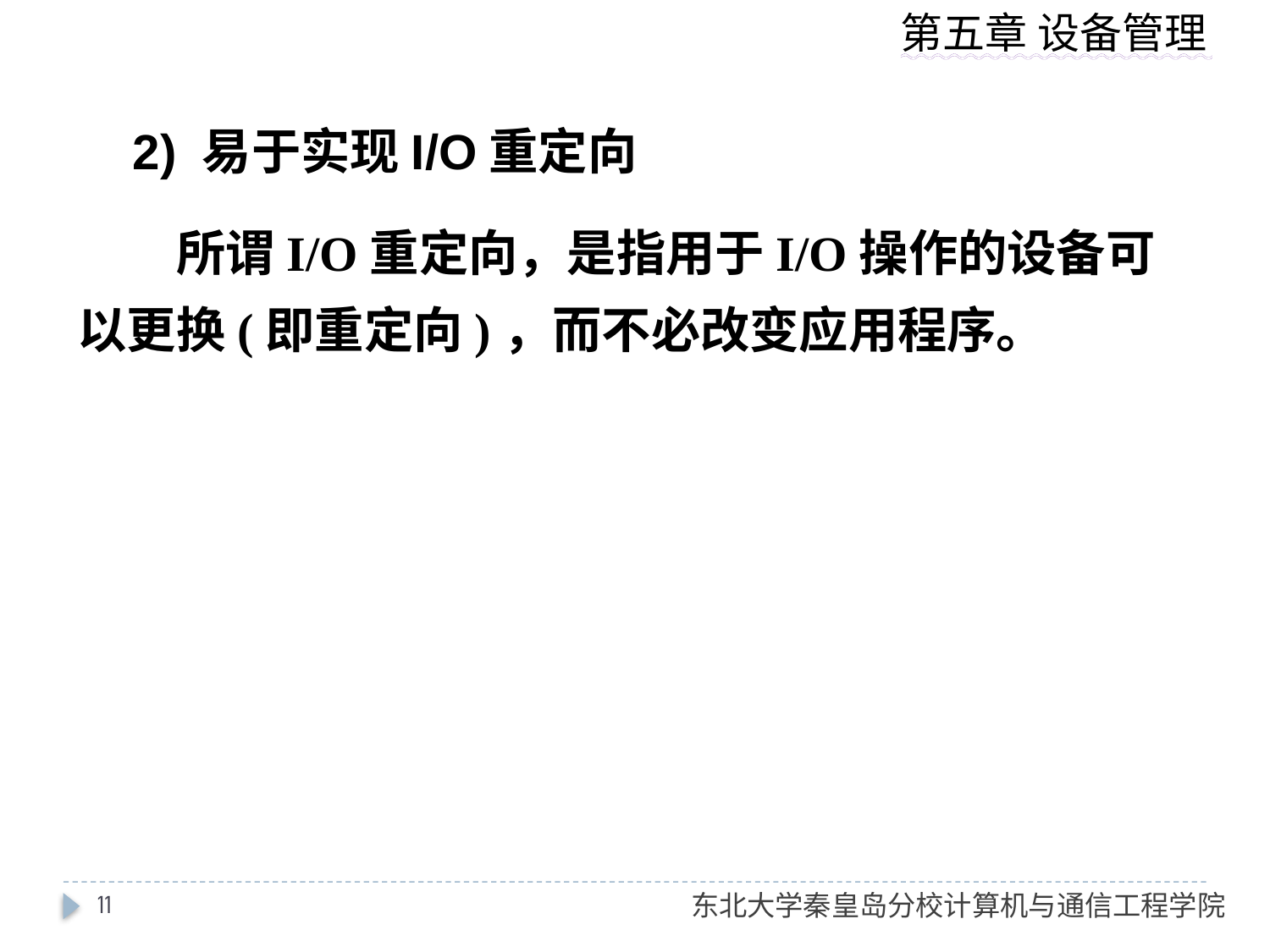

2) 易于实现I/O重定向
　　所谓I/O重定向，是指用于I/O操作的设备可以更换(即重定向)，而不必改变应用程序。
11